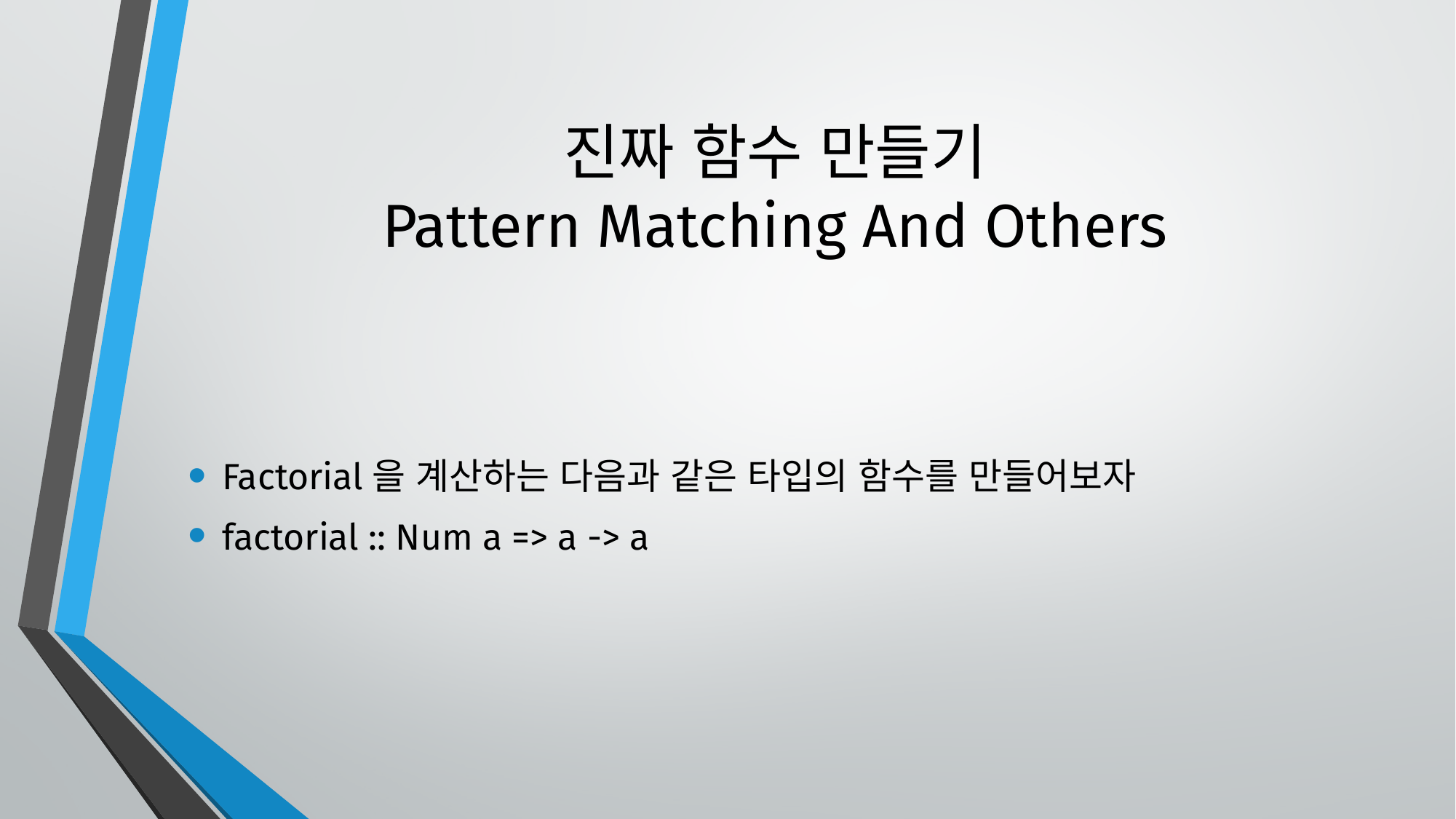

# 진짜 함수 만들기 Pattern Matching And Others
Factorial을 계산하는 다음과 같은 타입의 함수를 만들어보자
factorial :: Num a => a -> a